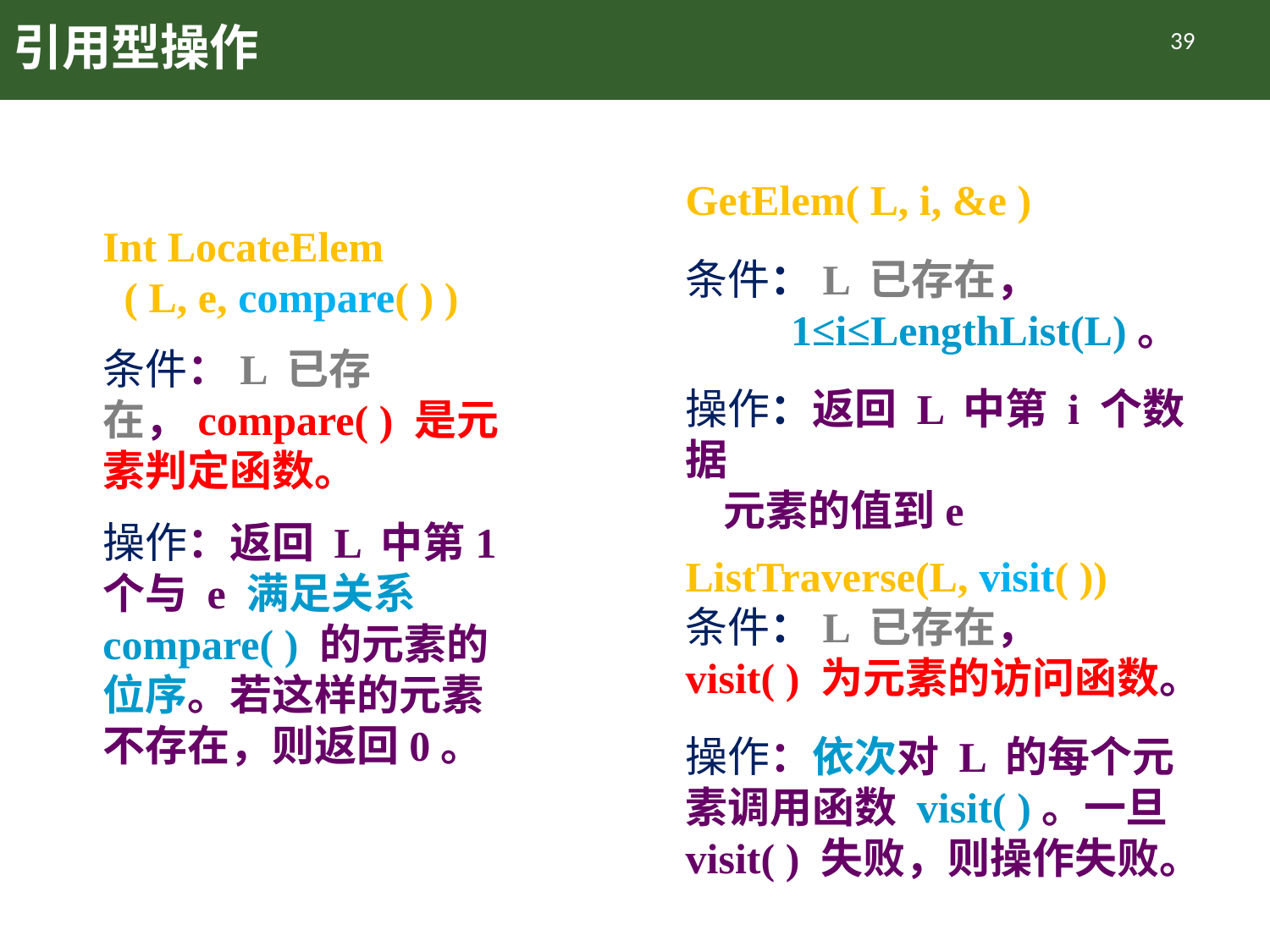

# 引用型操作
39
GetElem( L, i, &e )
条件：L 已存在，
          1≤i≤LengthList(L)。
操作：返回 L 中第 i 个数据
    元素的值到e
Int LocateElem
  ( L, e, compare( ) )
条件：L 已存在，compare( ) 是元素判定函数。
操作：返回 L 中第1个与 e 满足关系 compare( ) 的元素的位序。若这样的元素不存在，则返回0。
ListTraverse(L, visit( ))
条件：L 已存在，
visit( ) 为元素的访问函数。
操作：依次对 L 的每个元素调用函数 visit( )。一旦 visit( ) 失败，则操作失败。